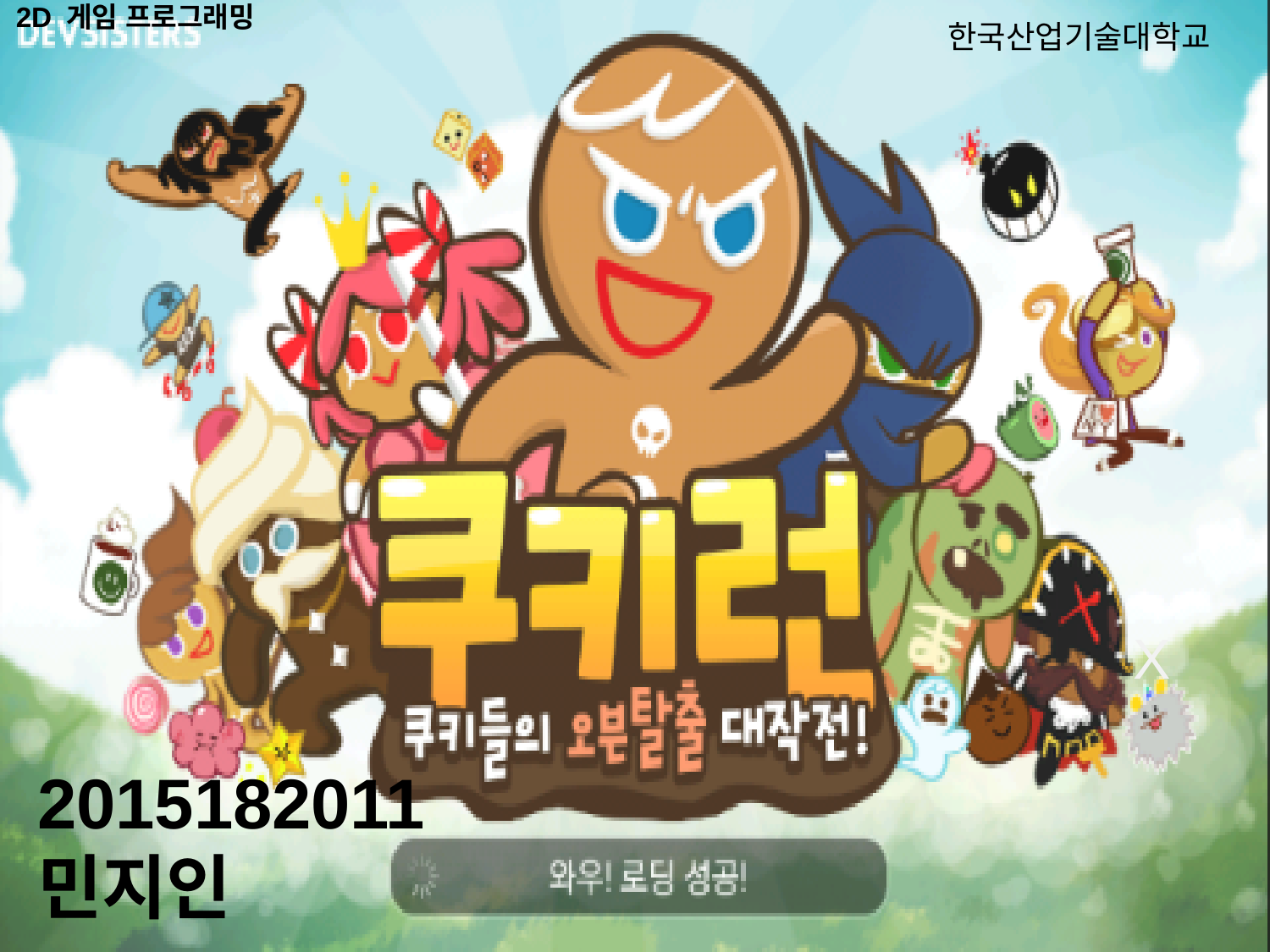

한국산업기술대학교
# 2D 게임 프로그래밍
X
2015182011
민지인